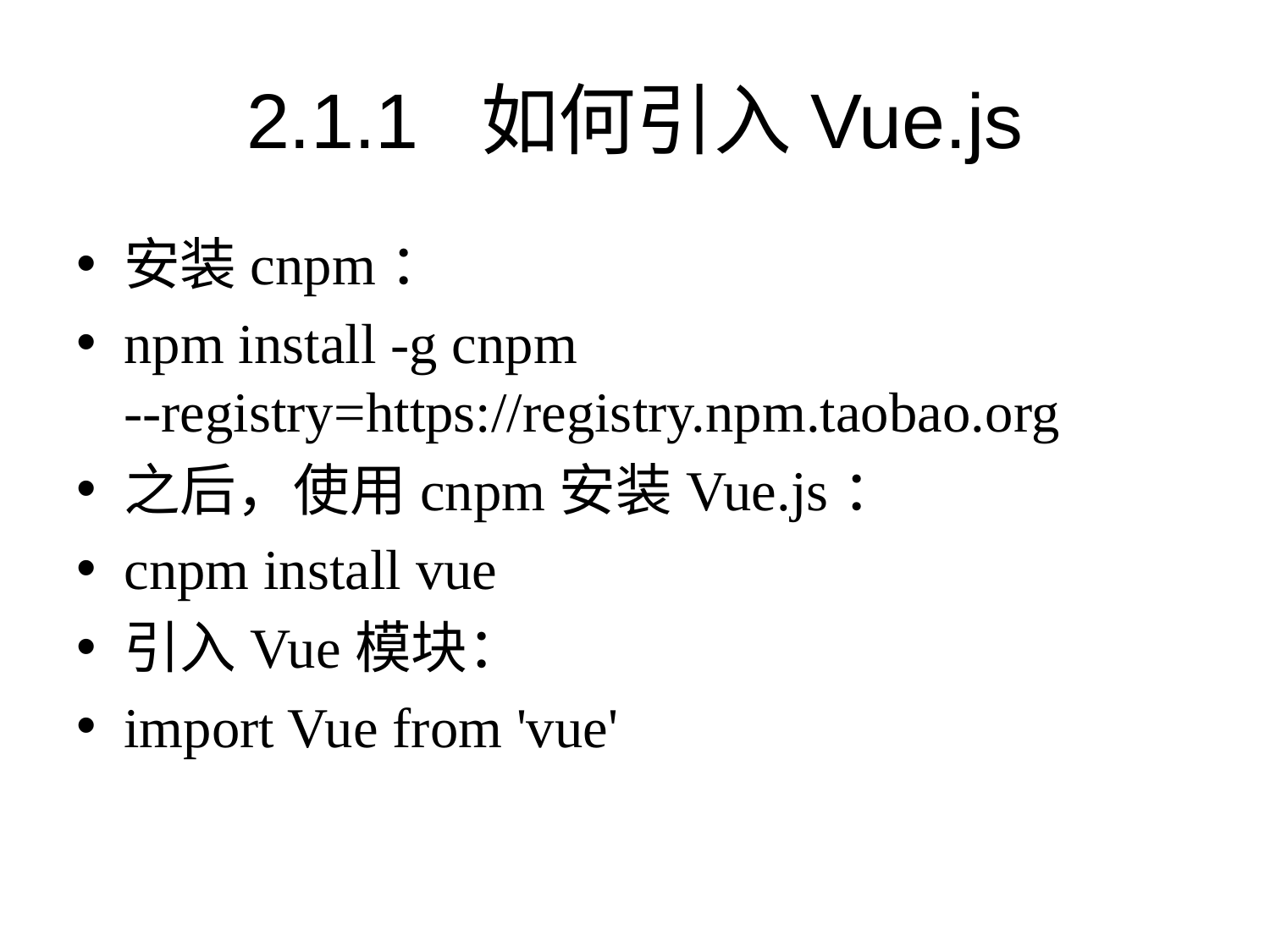

# 2.1.1  如何引入Vue.js
安装cnpm：
npm install -g cnpm --registry=https://registry.npm.taobao.org
之后，使用cnpm安装Vue.js：
cnpm install vue
引入Vue模块：
import Vue from 'vue'